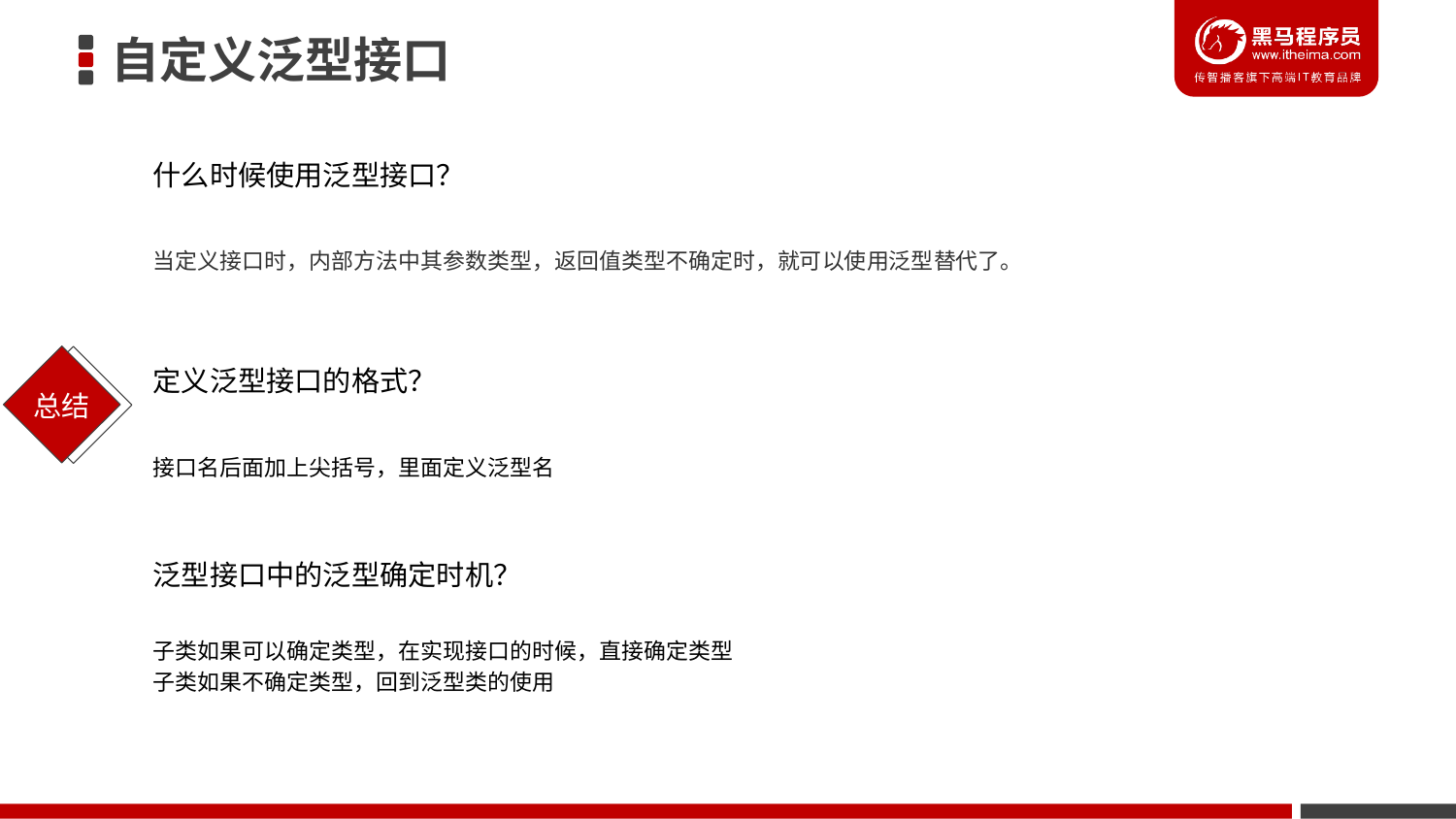

# 自定义泛型接口
什么时候使用泛型接口？
当定义接口时，内部方法中其参数类型，返回值类型不确定时，就可以使用泛型替代了。
定义泛型接口的格式？
接口名后面加上尖括号，里面定义泛型名
泛型接口中的泛型确定时机？
子类如果可以确定类型，在实现接口的时候，直接确定类型
子类如果不确定类型，回到泛型类的使用